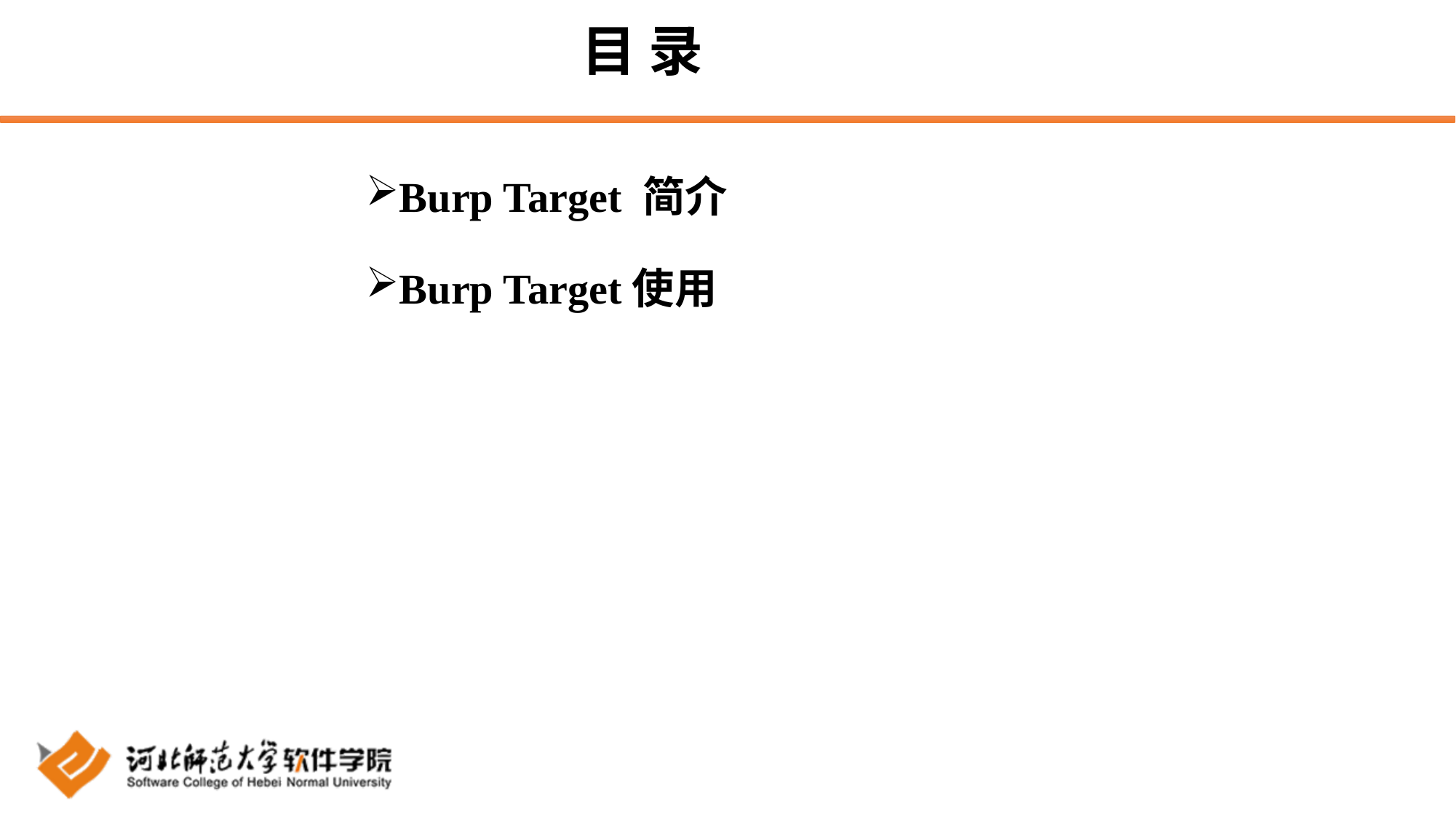

# 目 录
Burp Target 简介
Burp Target使用